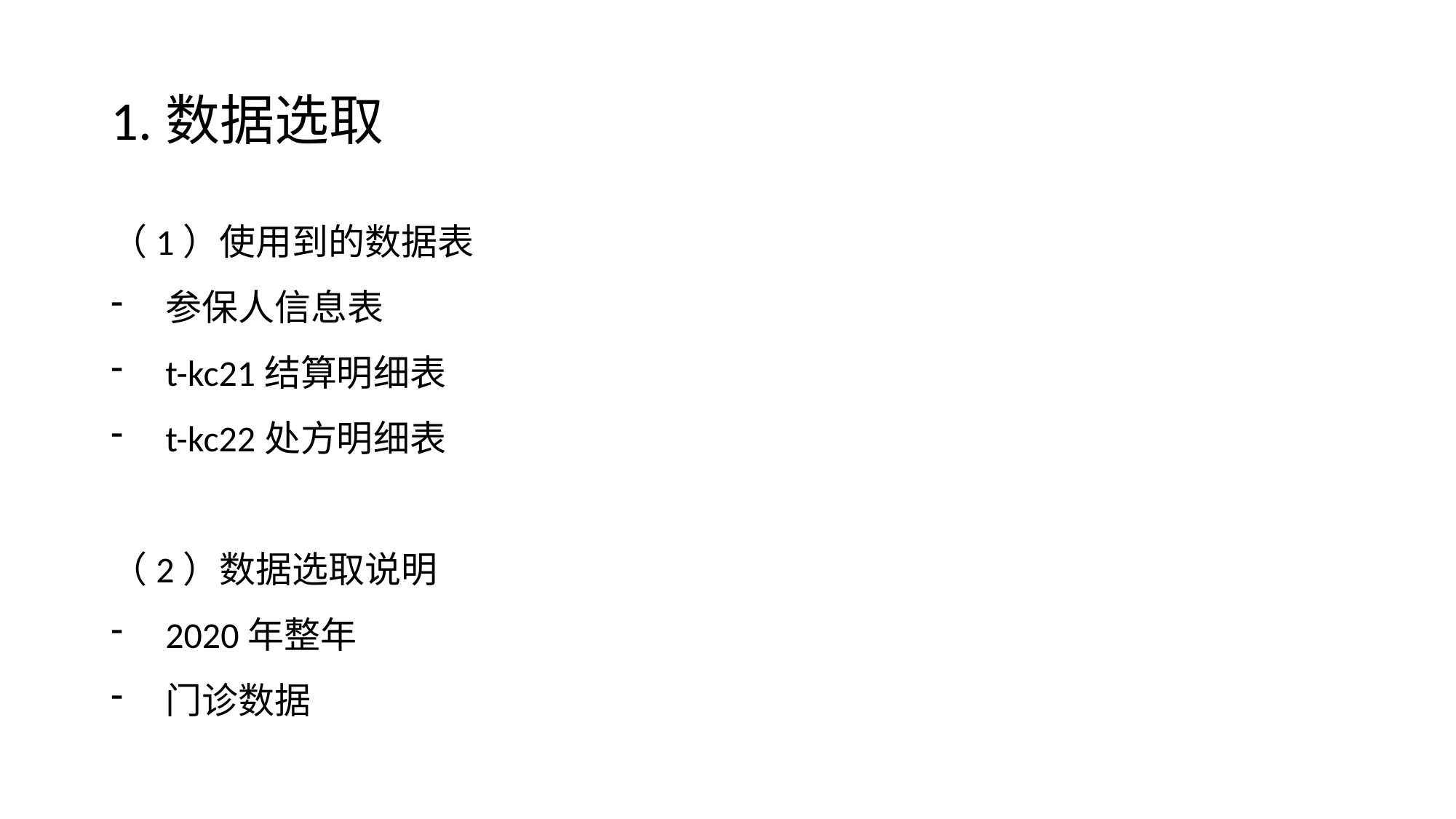

# 1.数据选取
（1）使用到的数据表
参保人信息表
t-kc21结算明细表
t-kc22处方明细表

（2）数据选取说明
2020年整年
门诊数据